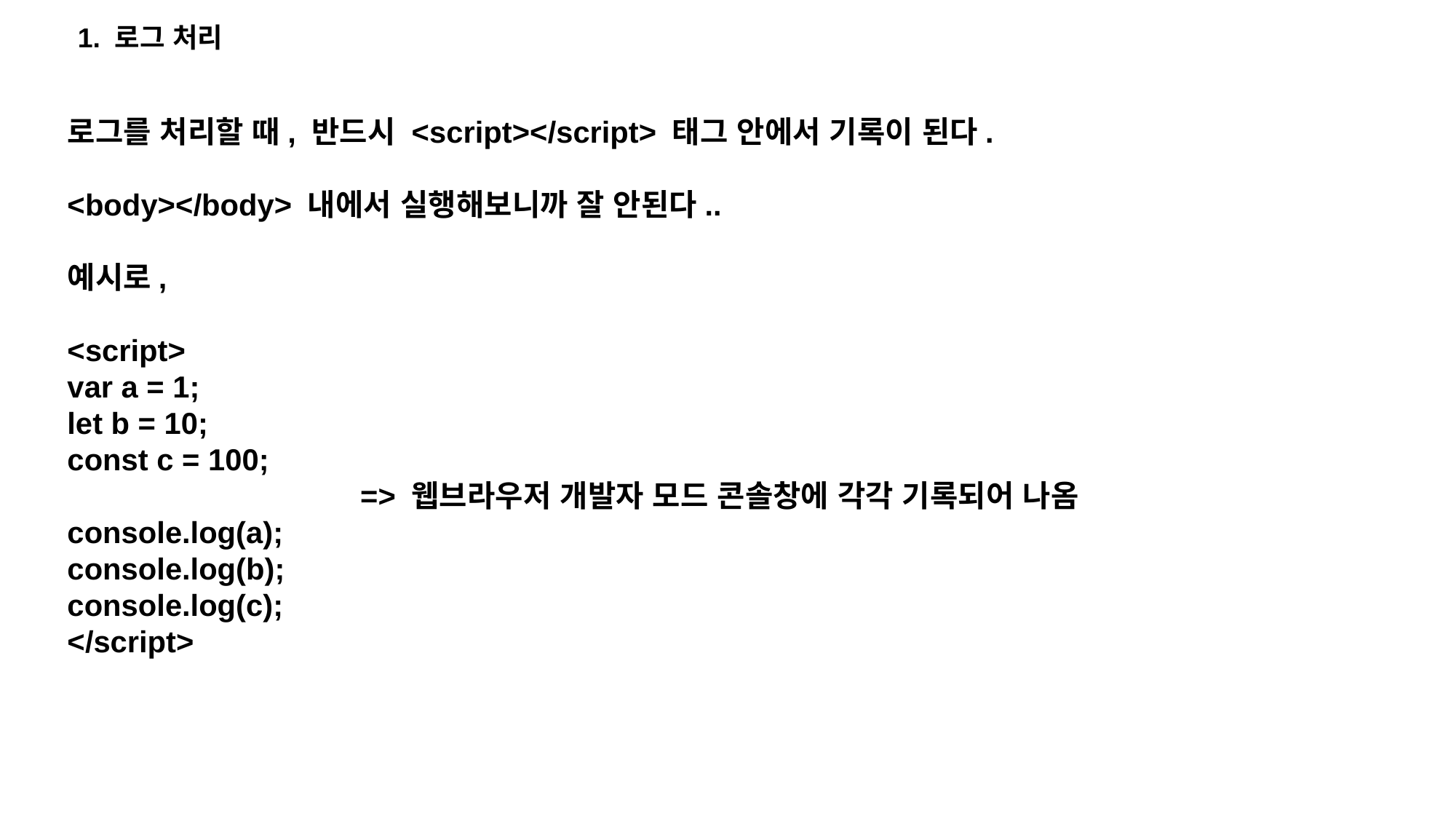

1. 로그 처리
로그를 처리할 때, 반드시 <script></script> 태그 안에서 기록이 된다.

<body></body> 내에서 실행해보니까 잘 안된다..

예시로,

<script>
var a = 1;
let b = 10;
const c = 100;
                                   => 웹브라우저 개발자 모드 콘솔창에 각각 기록되어 나옴
console.log(a);
console.log(b);
console.log(c);
</script>